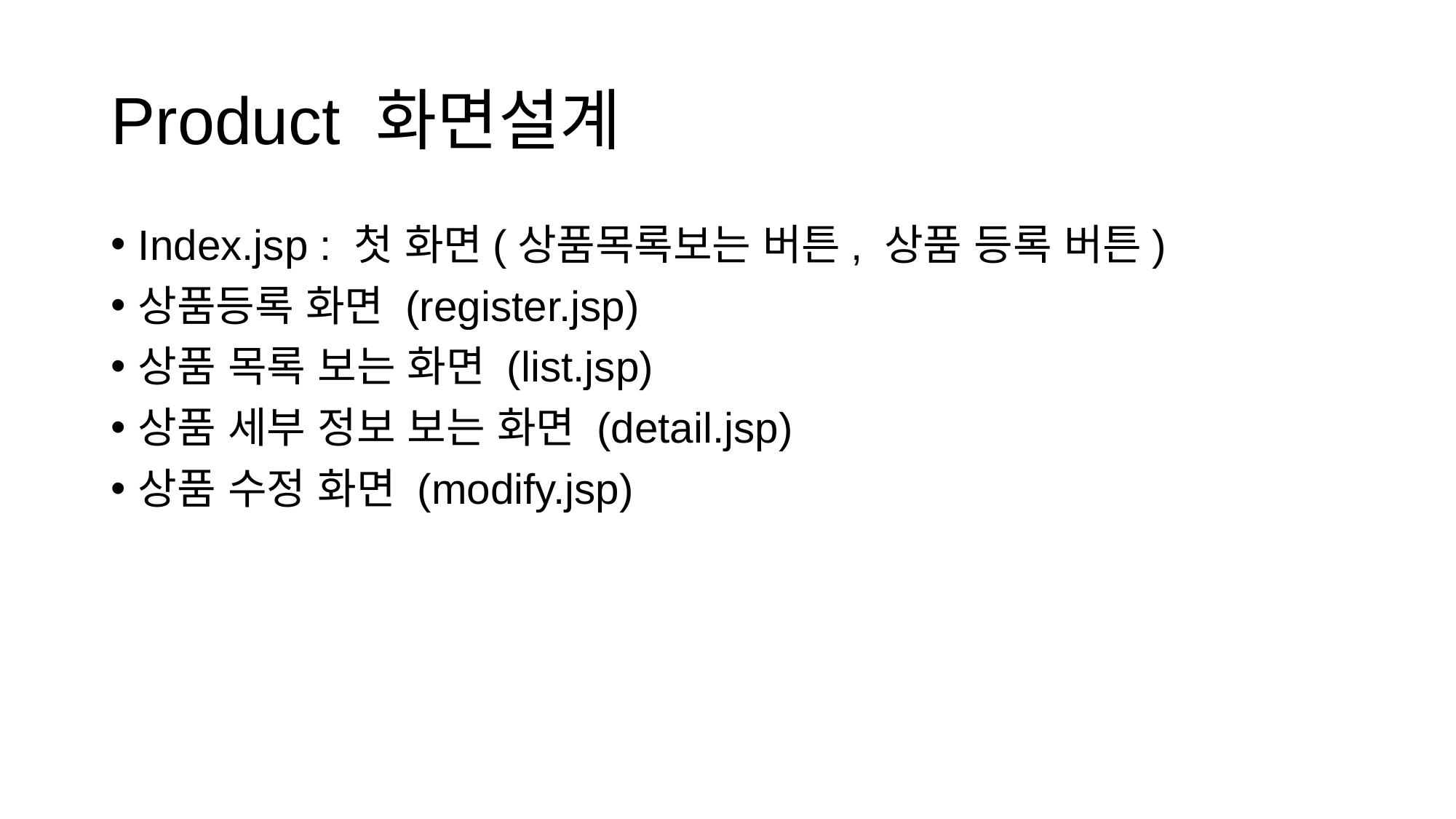

# Product 화면설계
Index.jsp : 첫 화면(상품목록보는 버튼, 상품 등록 버튼)
상품등록 화면 (register.jsp)
상품 목록 보는 화면 (list.jsp)
상품 세부 정보 보는 화면 (detail.jsp)
상품 수정 화면 (modify.jsp)